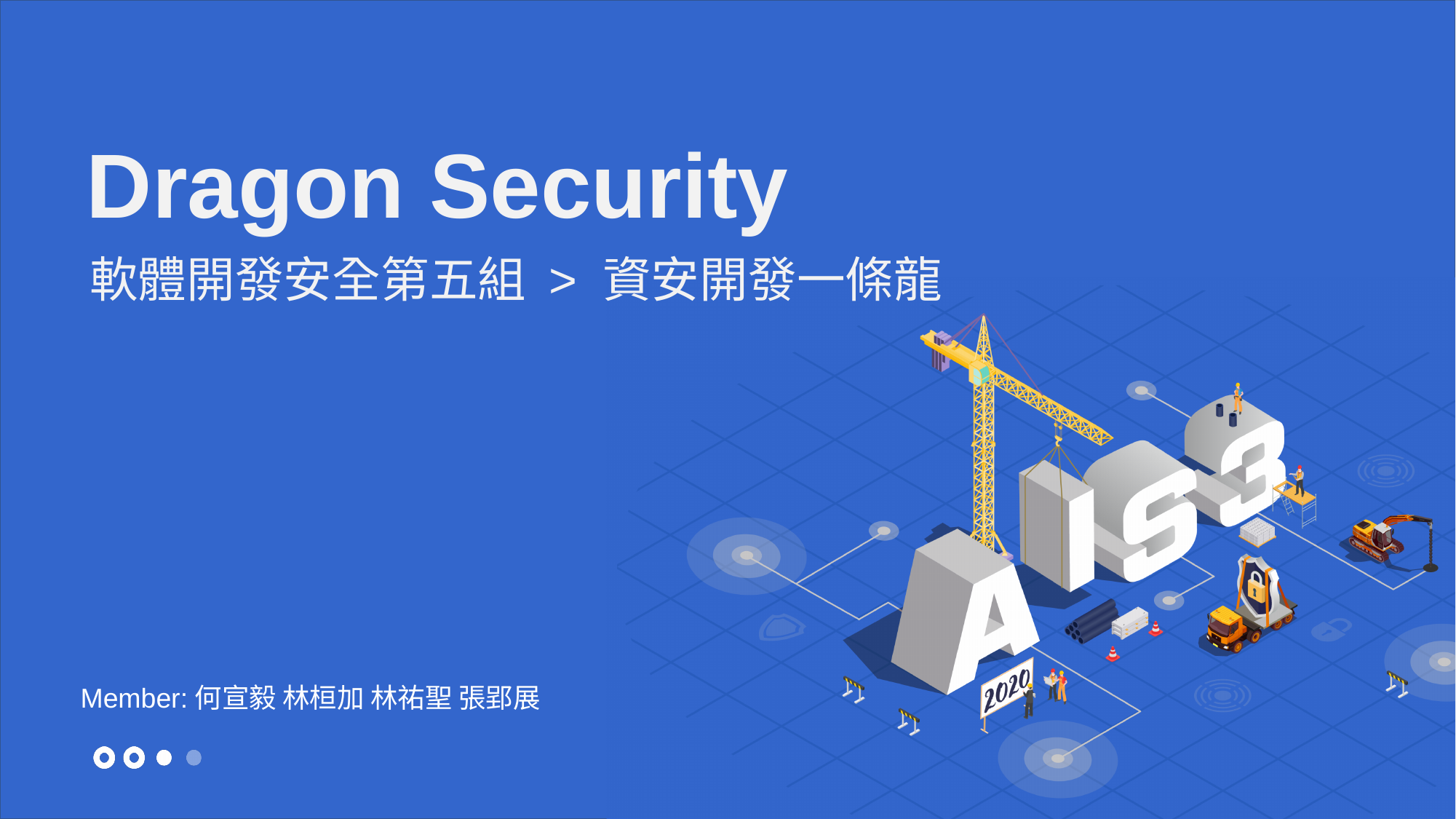

Dragon Security
軟體開發安全第五組 > 資安開發一條龍
Member:何宣毅 林桓加 林祐聖 張郢展